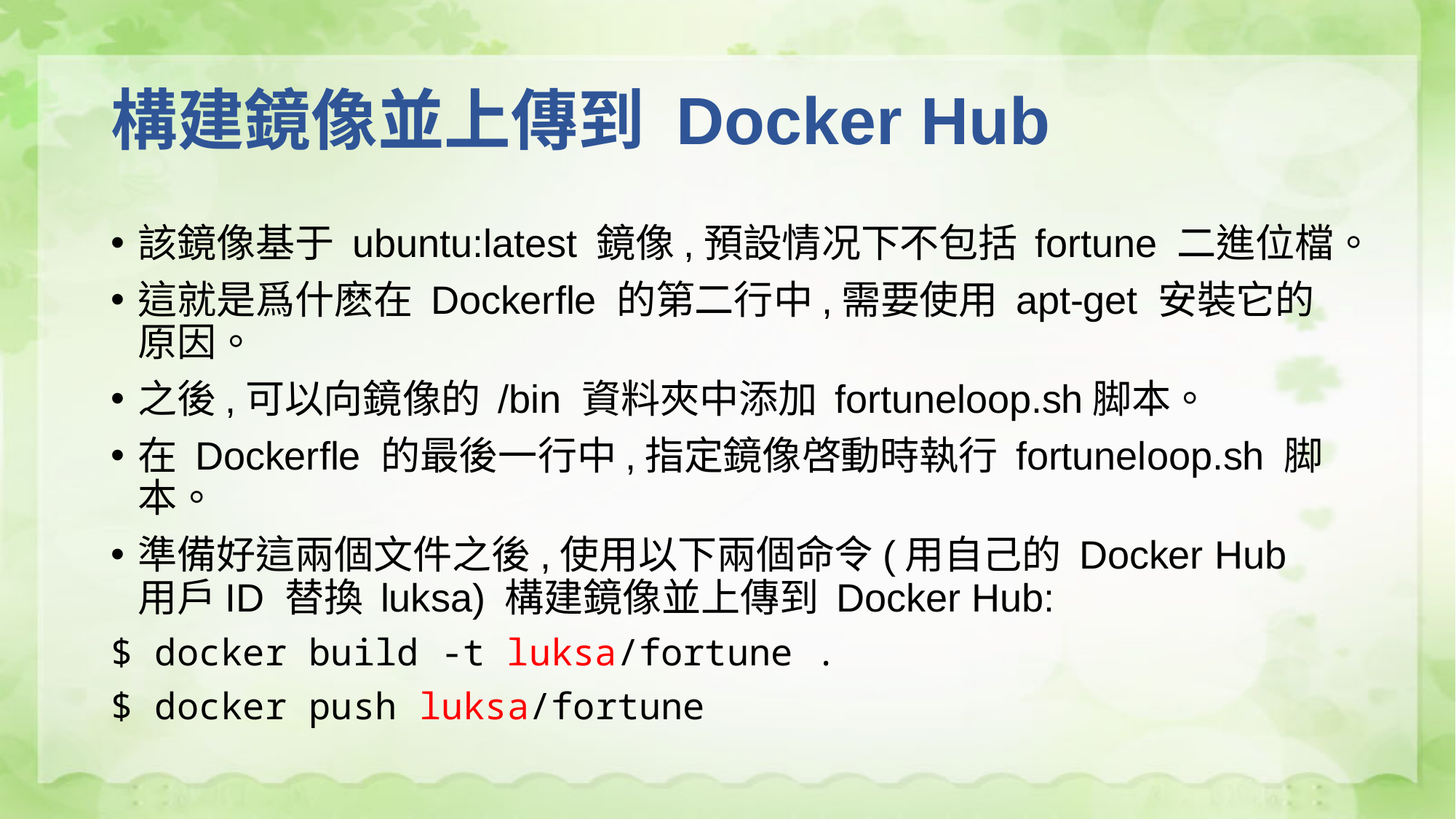

# 構建鏡像並上傳到 Docker Hub
該鏡像基于 ubuntu:latest 鏡像,預設情况下不包括 fortune 二進位檔。
這就是爲什麽在 Dockerfle 的第二行中,需要使用 apt-get 安裝它的原因。
之後,可以向鏡像的 /bin 資料夾中添加 fortuneloop.sh脚本。
在 Dockerfle 的最後一行中,指定鏡像啓動時執行 fortuneloop.sh 脚本。
準備好這兩個文件之後,使用以下兩個命令(用自己的 Docker Hub 用戶ID 替換 luksa) 構建鏡像並上傳到 Docker Hub:
$ docker build -t luksa/fortune .
$ docker push luksa/fortune